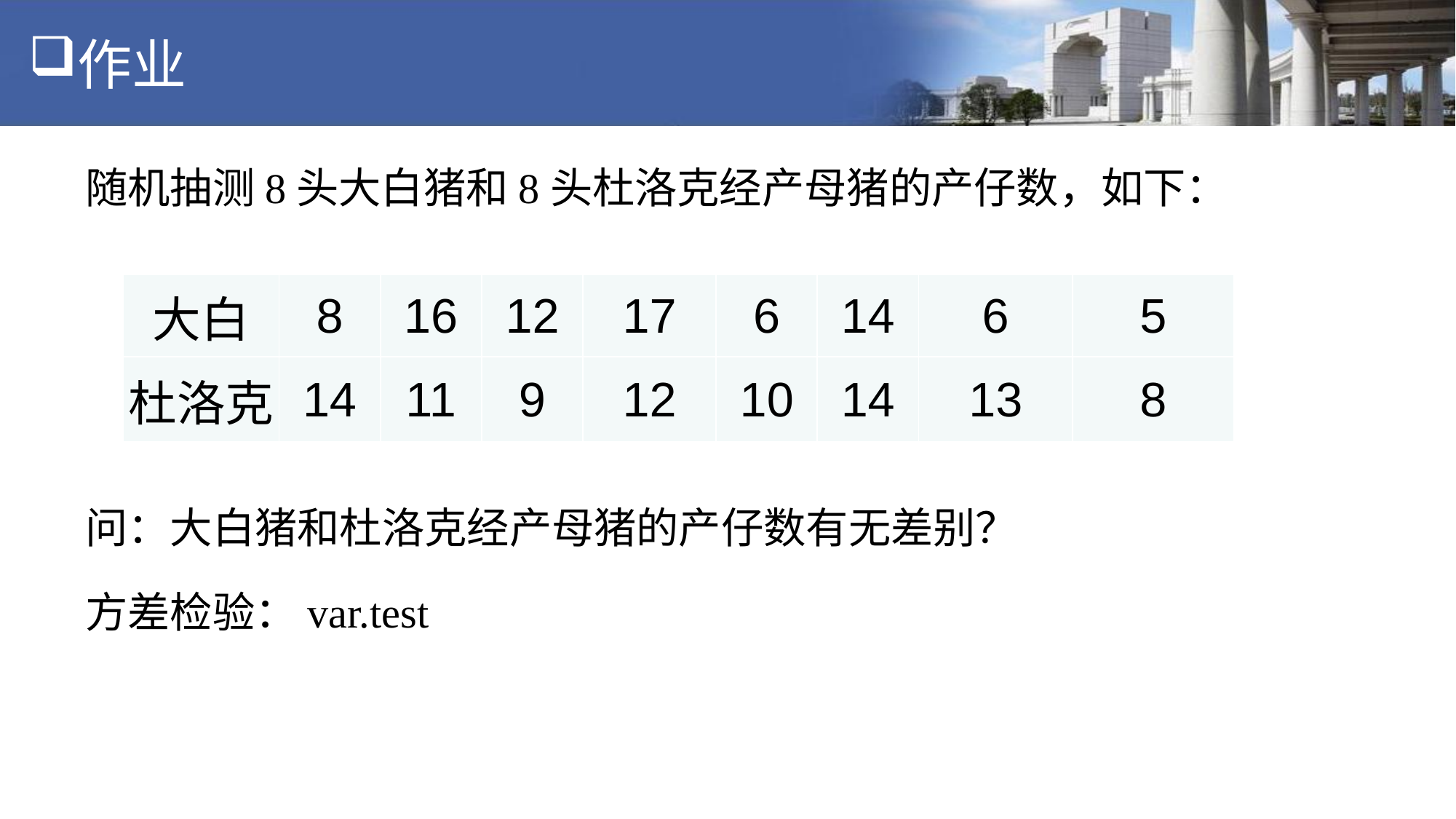

# 作业
随机抽测8头大白猪和8头杜洛克经产母猪的产仔数，如下：

问：大白猪和杜洛克经产母猪的产仔数有无差别？
方差检验：var.test

| 大白 | 8 | 16 | 12 | 17 | 6 | 14 | 6 | 5 |
| --- | --- | --- | --- | --- | --- | --- | --- | --- |
| 杜洛克 | 14 | 11 | 9 | 12 | 10 | 14 | 13 | 8 |